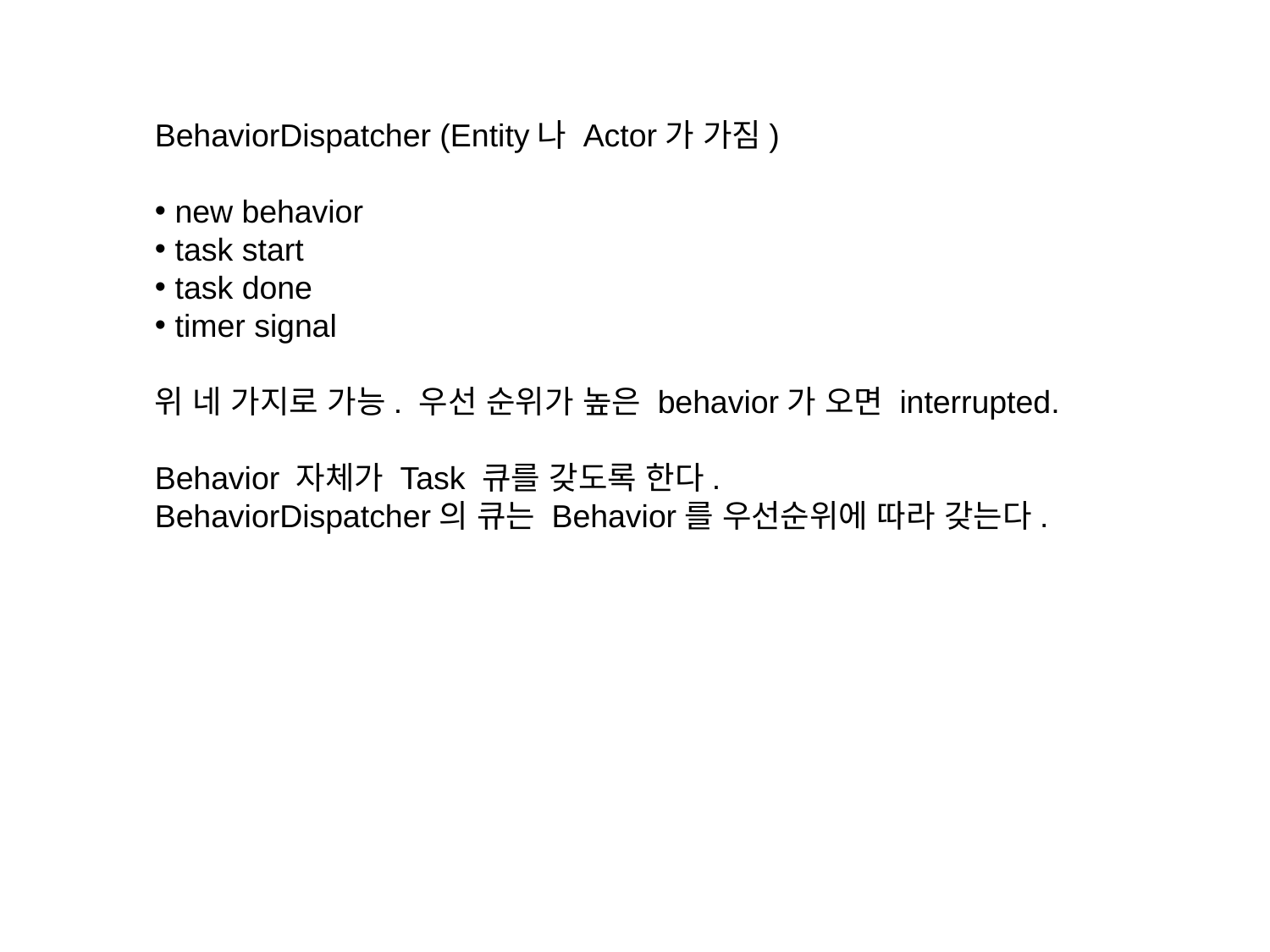

BehaviorDispatcher (Entity나 Actor가 가짐)

 new behavior
 task start
 task done
 timer signal

위 네 가지로 가능. 우선 순위가 높은 behavior가 오면 interrupted.

Behavior 자체가 Task 큐를 갖도록 한다.
BehaviorDispatcher의 큐는 Behavior를 우선순위에 따라 갖는다.